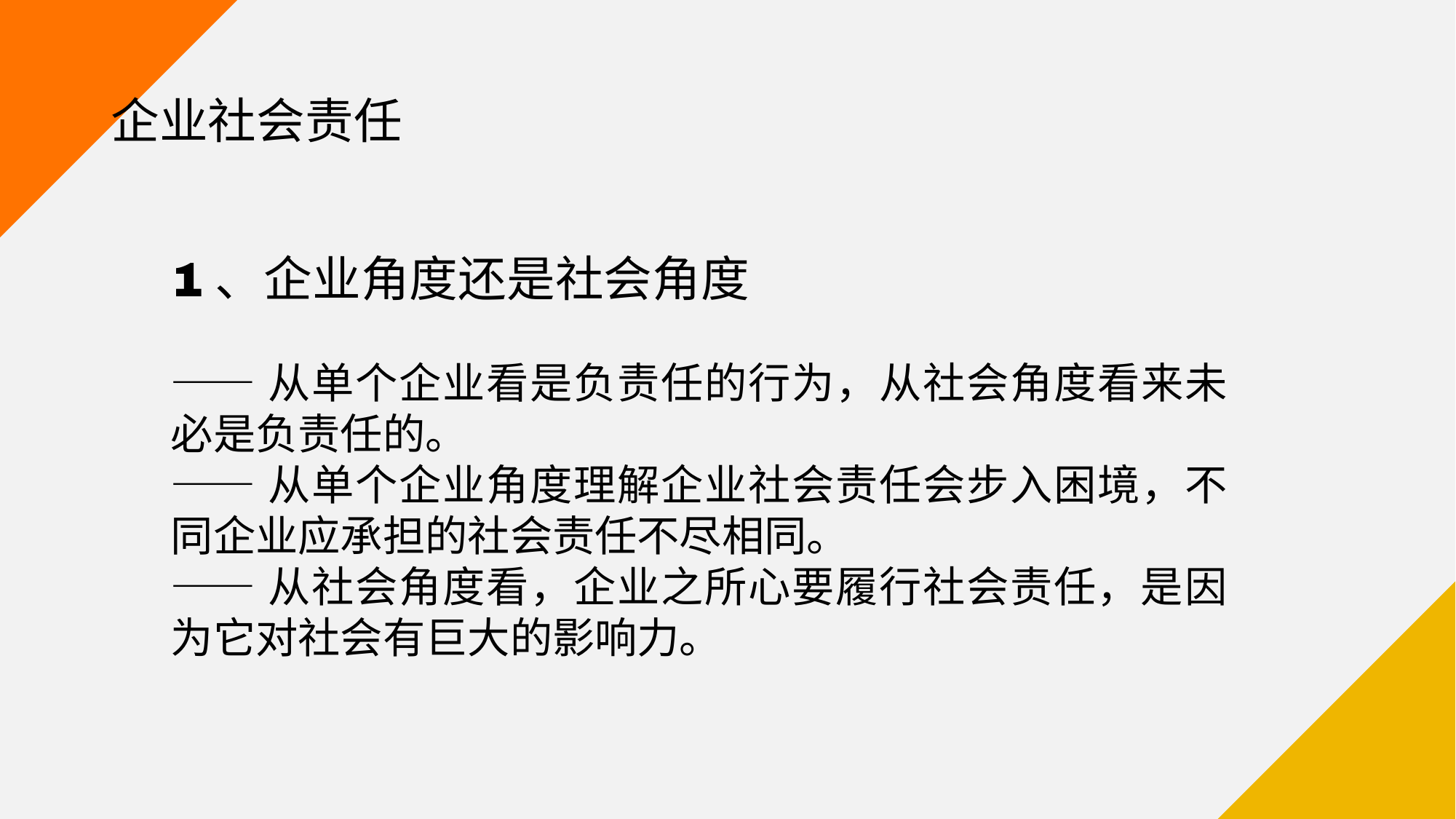

# 企业社会责任
1、企业角度还是社会角度
——从单个企业看是负责任的行为，从社会角度看来未必是负责任的。
——从单个企业角度理解企业社会责任会步入困境，不同企业应承担的社会责任不尽相同。
——从社会角度看，企业之所心要履行社会责任，是因为它对社会有巨大的影响力。